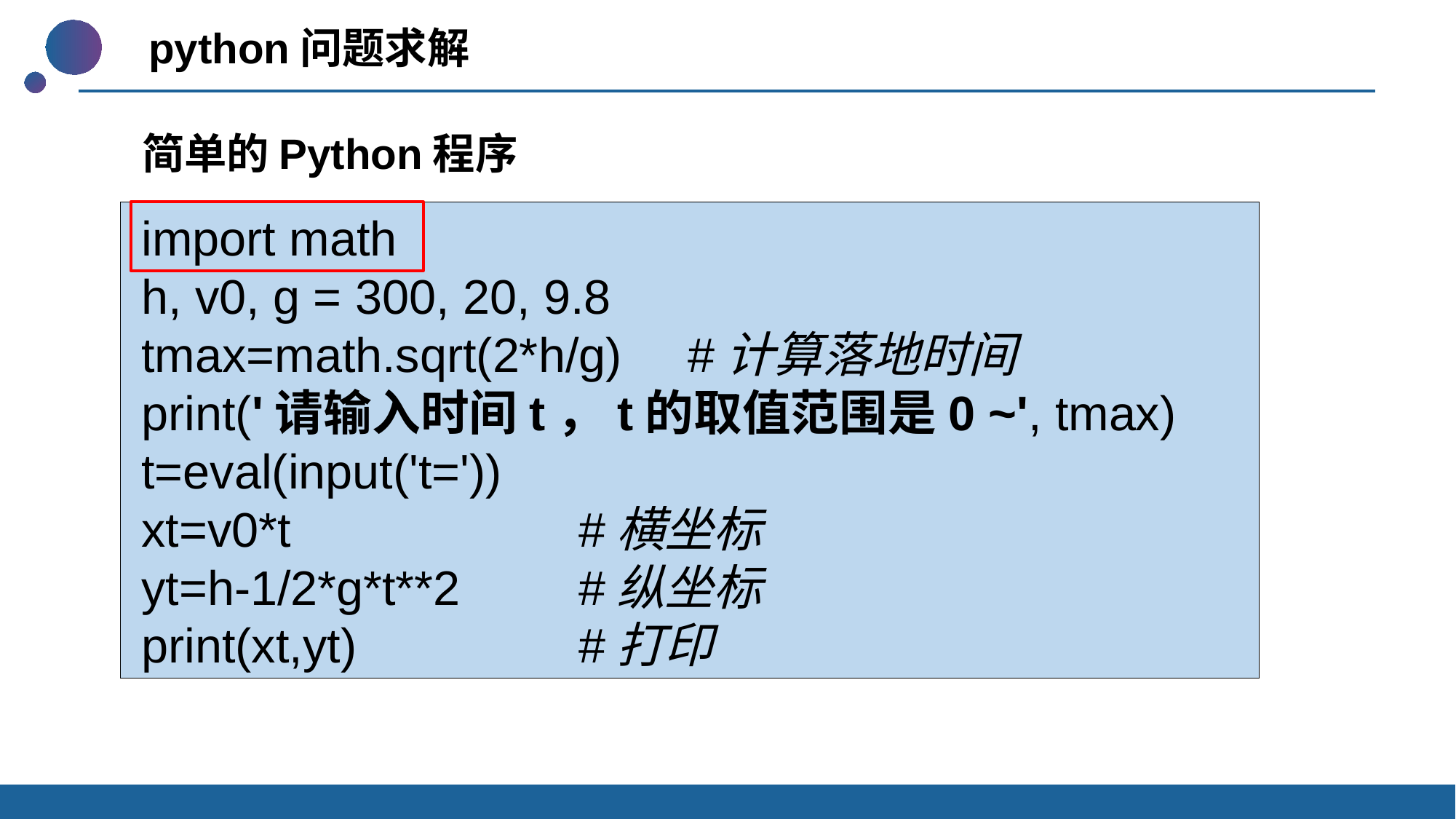

python问题求解

  简单的Python程序
import math
h, v0, g = 300, 20, 9.8
tmax=math.sqrt(2*h/g)	#计算落地时间
print('请输入时间t，t的取值范围是0 ~', tmax)
t=eval(input('t='))
xt=v0*t			#横坐标
yt=h-1/2*g*t**2		#纵坐标
print(xt,yt)			#打印

23